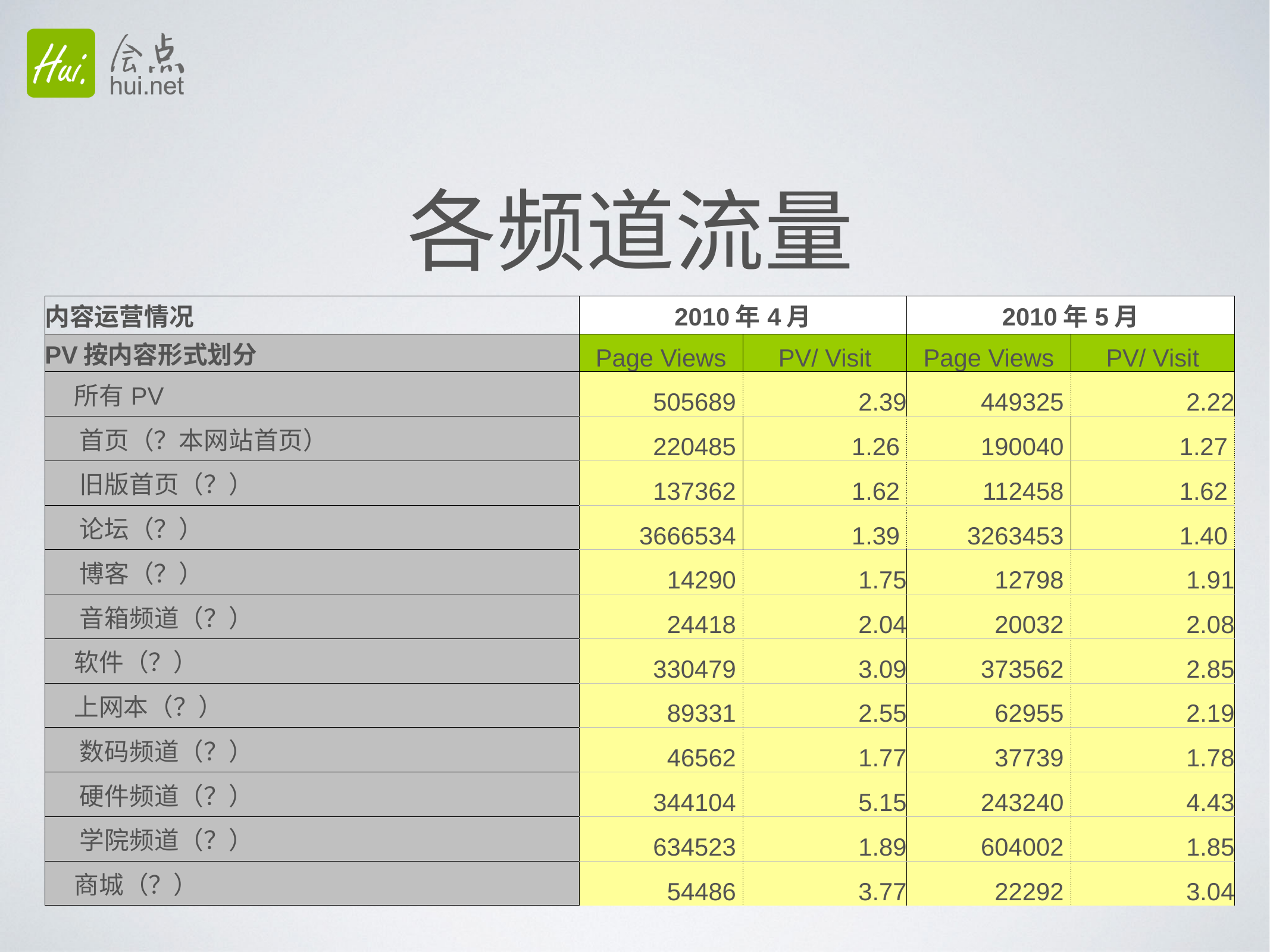

# 各频道流量
| 内容运营情况 | 2010年4月 |  | 2010年5月 |  |
| --- | --- | --- | --- | --- |
| PV按内容形式划分 | Page Views | PV/ Visit | Page Views | PV/ Visit |
| 所有PV | 505689 | 2.39 | 449325 | 2.22 |
| 首页（？本网站首页） | 220485 | 1.26 | 190040 | 1.27 |
| 旧版首页（？） | 137362 | 1.62 | 112458 | 1.62 |
| 论坛（？） | 3666534 | 1.39 | 3263453 | 1.40 |
| 博客（？） | 14290 | 1.75 | 12798 | 1.91 |
| 音箱频道（？） | 24418 | 2.04 | 20032 | 2.08 |
| 软件（？） | 330479 | 3.09 | 373562 | 2.85 |
| 上网本（？） | 89331 | 2.55 | 62955 | 2.19 |
| 数码频道（？） | 46562 | 1.77 | 37739 | 1.78 |
| 硬件频道（？） | 344104 | 5.15 | 243240 | 4.43 |
| 学院频道（？） | 634523 | 1.89 | 604002 | 1.85 |
| 商城（？） | 54486 | 3.77 | 22292 | 3.04 |